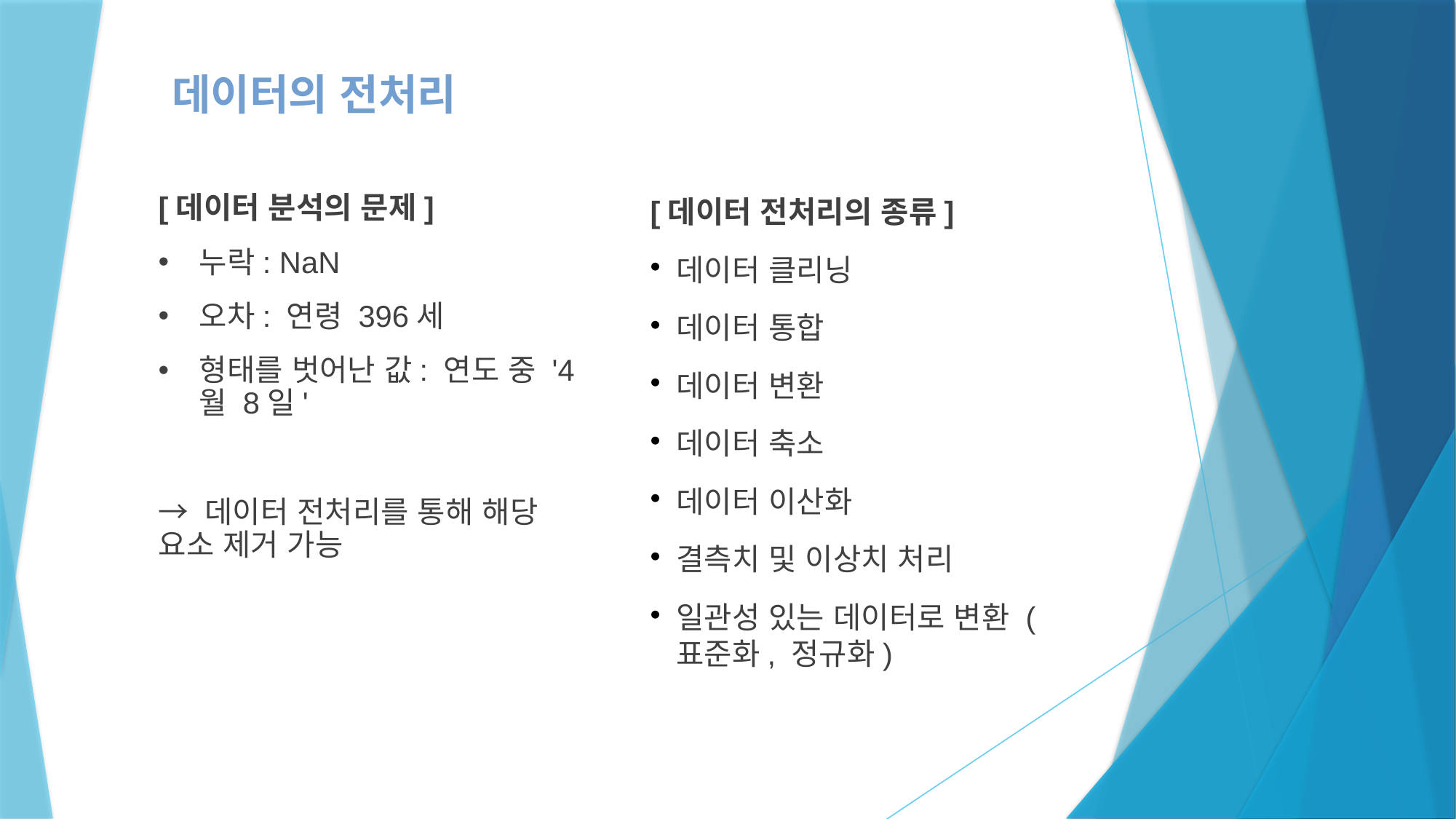

데이터의 전처리
[데이터 전처리의 종류]
데이터 클리닝
데이터 통합
데이터 변환
데이터 축소
데이터 이산화
결측치 및 이상치 처리
일관성 있는 데이터로 변환 (표준화, 정규화)
[데이터 분석의 문제]
누락: NaN
오차: 연령 396세
형태를 벗어난 값: 연도 중 '4월 8일'

→ 데이터 전처리를 통해 해당 요소 제거 가능